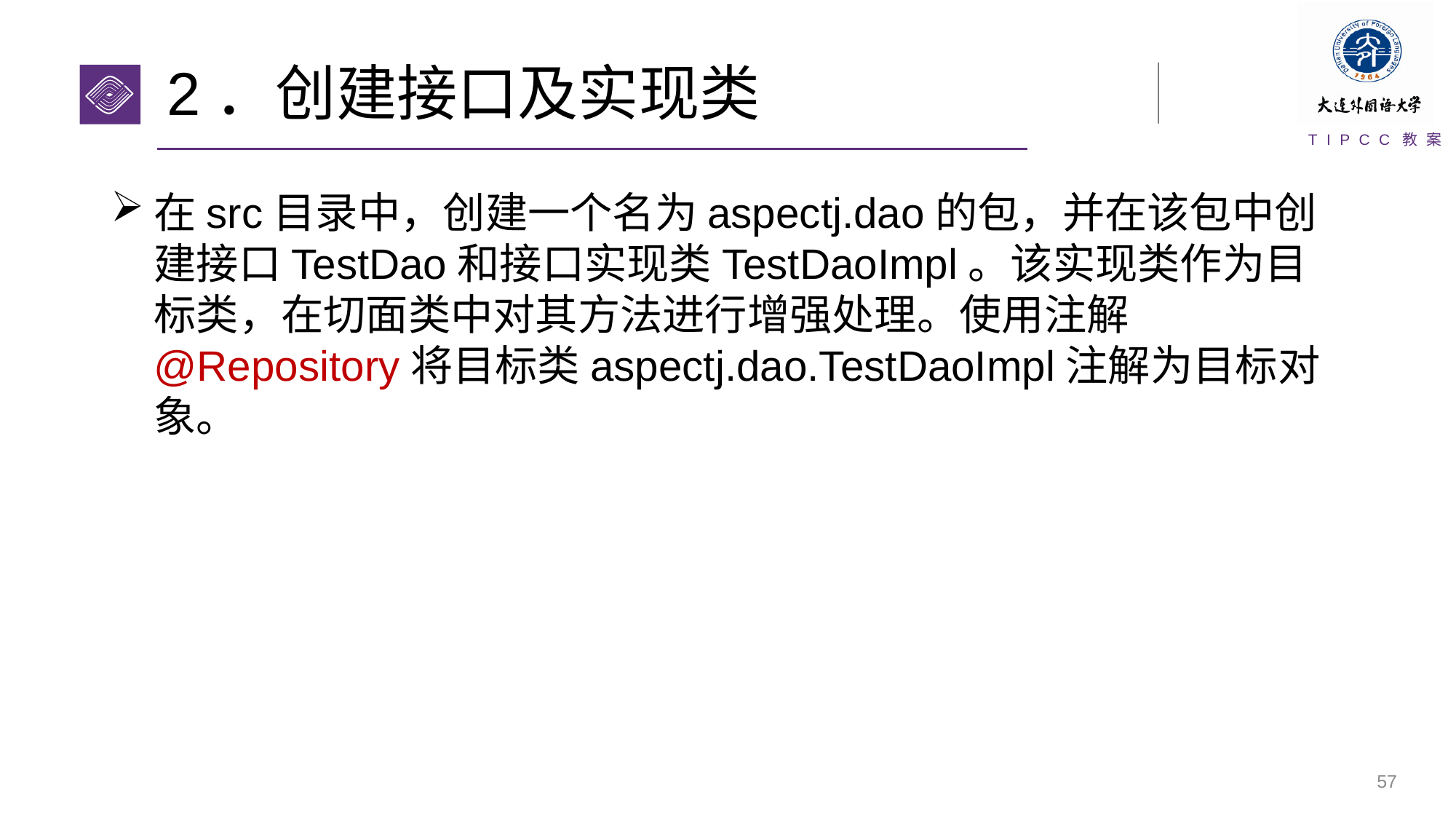

# 2．创建接口及实现类
在src目录中，创建一个名为aspectj.dao的包，并在该包中创建接口TestDao和接口实现类TestDaoImpl。该实现类作为目标类，在切面类中对其方法进行增强处理。使用注解@Repository将目标类aspectj.dao.TestDaoImpl注解为目标对象。
57